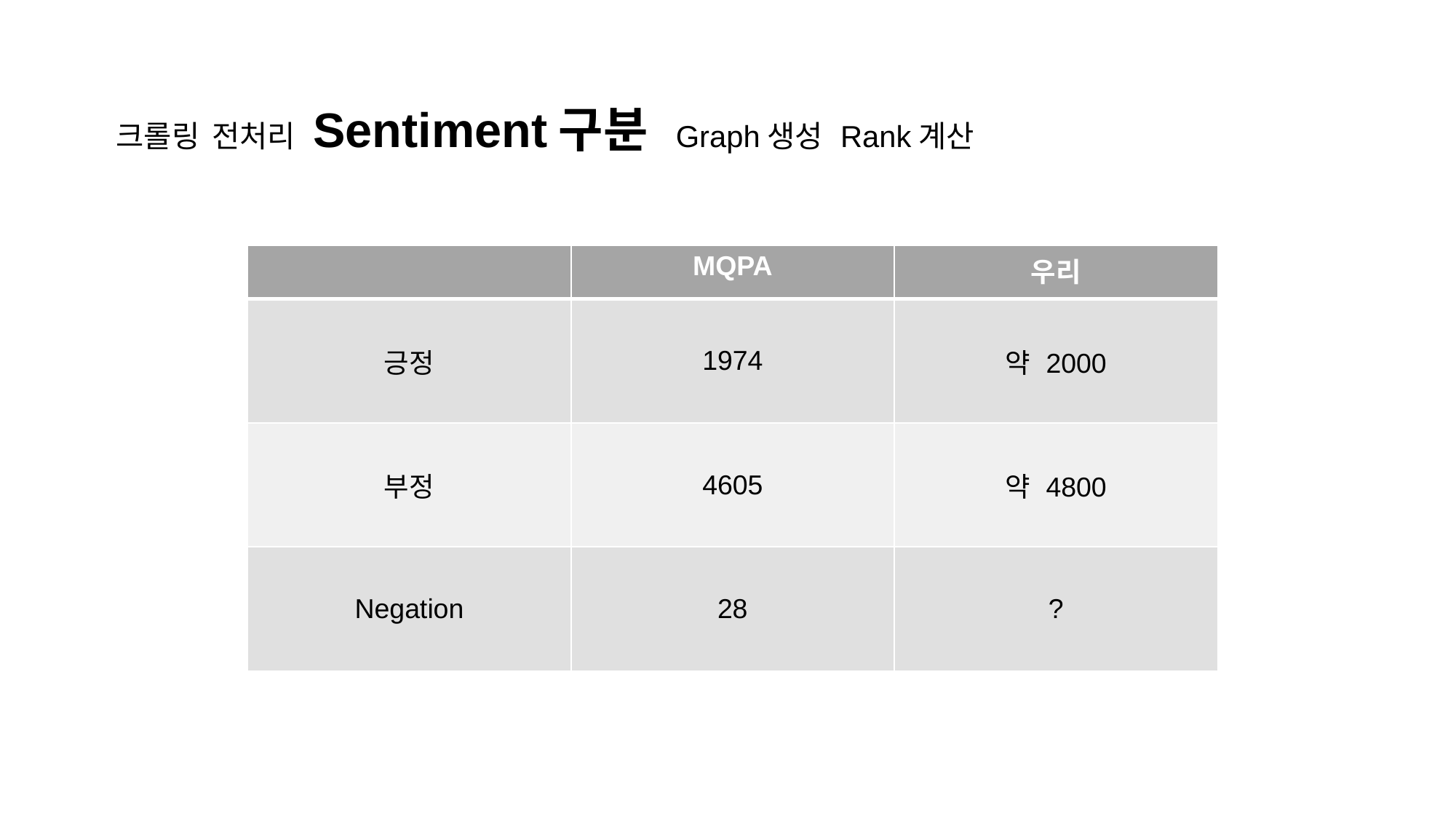

크롤링 전처리 Sentiment구분 Graph생성 Rank계산
|  | MQPA | 우리 |
| --- | --- | --- |
| 긍정 | 1974 | 약 2000 |
| 부정 | 4605 | 약 4800 |
| Negation | 28 | ? |